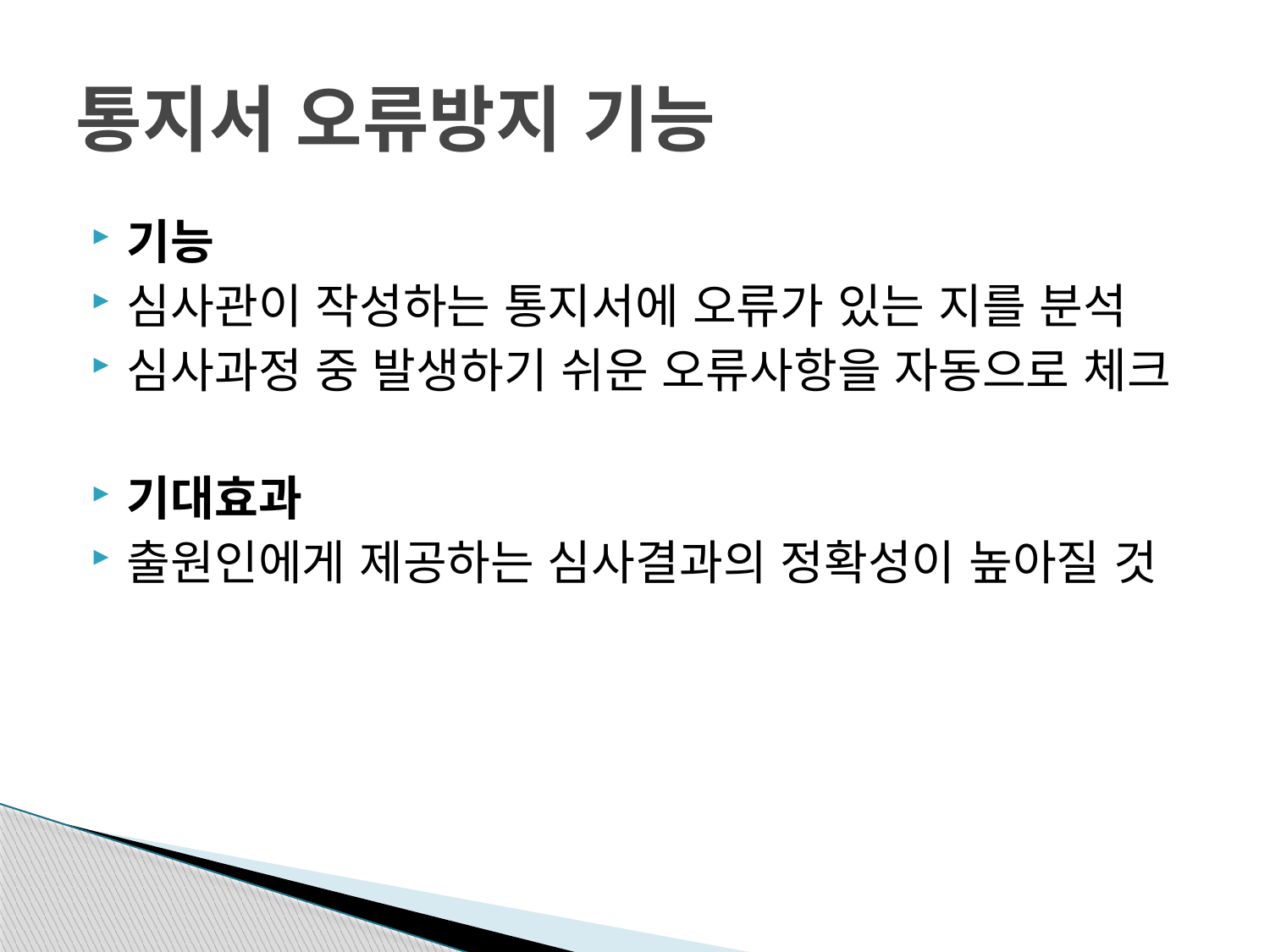

# 통지서 오류방지 기능
기능
심사관이 작성하는 통지서에 오류가 있는 지를 분석
심사과정 중 발생하기 쉬운 오류사항을 자동으로 체크

기대효과
출원인에게 제공하는 심사결과의 정확성이 높아질 것